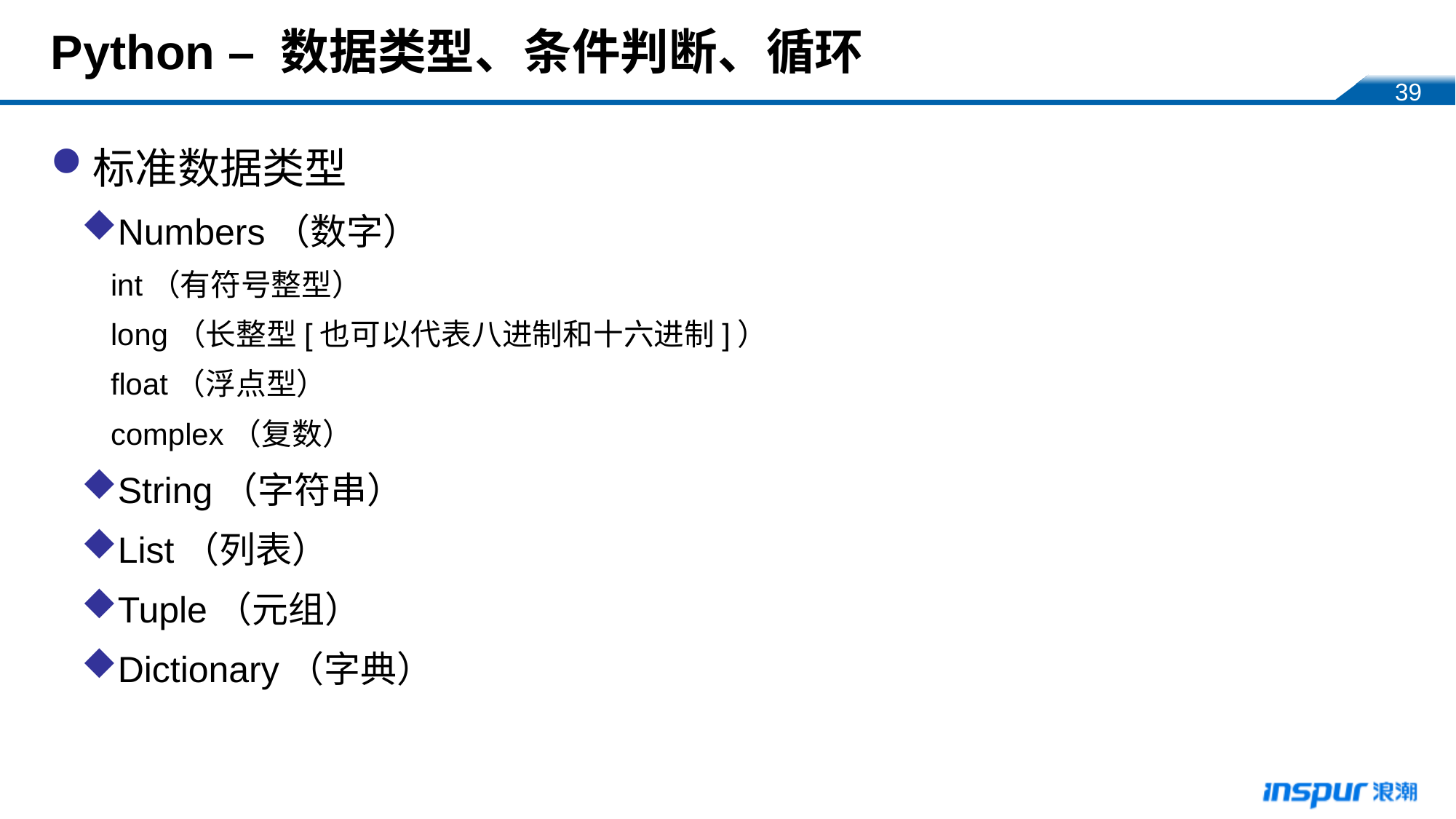

# Python – 数据类型、条件判断、循环
标准数据类型
Numbers（数字）
int（有符号整型）
long（长整型[也可以代表八进制和十六进制]）
float（浮点型）
complex（复数）
String（字符串）
List（列表）
Tuple（元组）
Dictionary（字典）